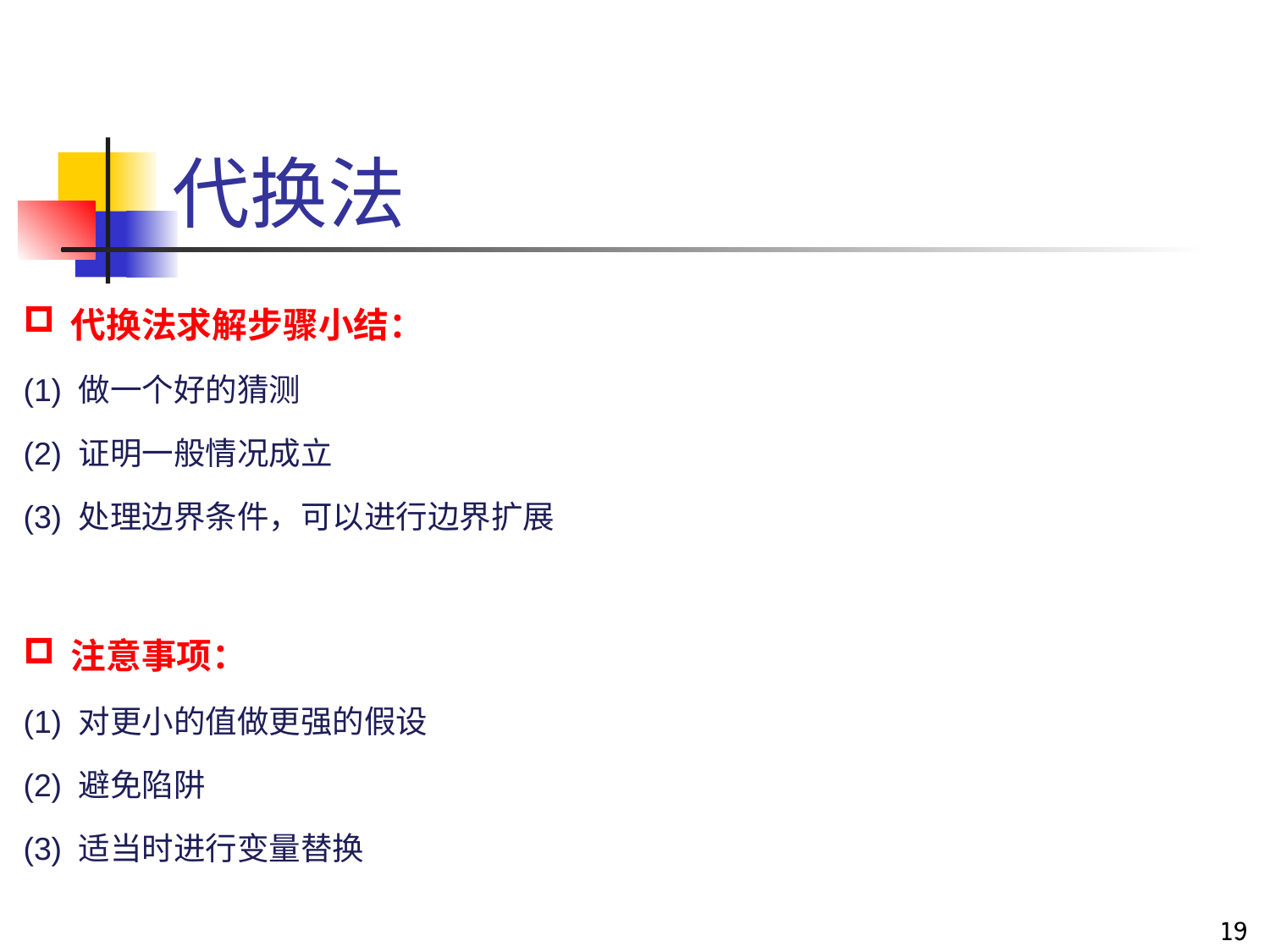

# 代换法
代换法求解步骤小结：
(1) 做一个好的猜测
(2) 证明一般情况成立
(3) 处理边界条件，可以进行边界扩展

注意事项：
(1) 对更小的值做更强的假设
(2) 避免陷阱
(3) 适当时进行变量替换

19